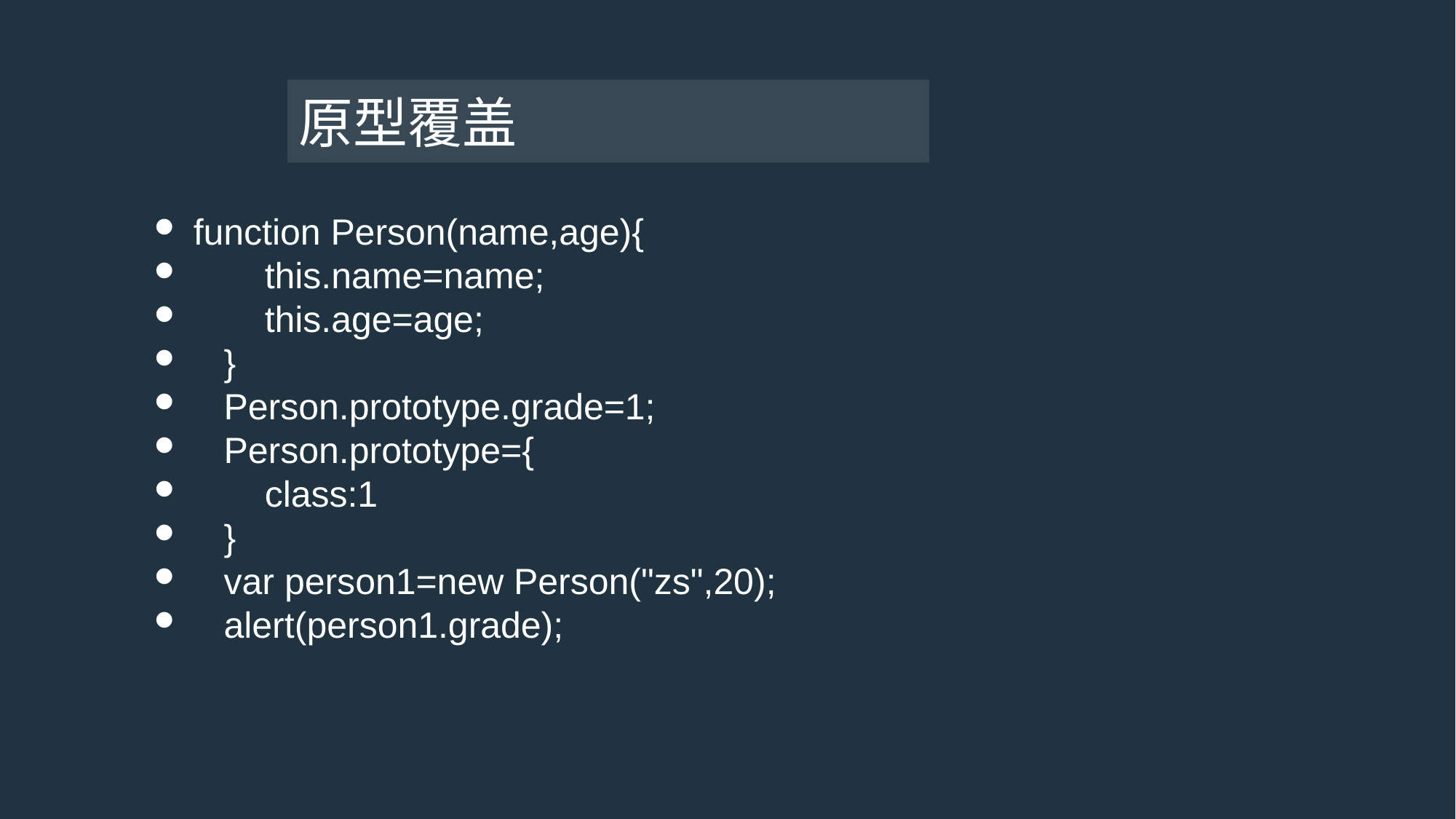

# 原型覆盖
 function Person(name,age){
        this.name=name;
        this.age=age;
    }
    Person.prototype.grade=1;
    Person.prototype={
        class:1
    }
    var person1=new Person("zs",20);
    alert(person1.grade);